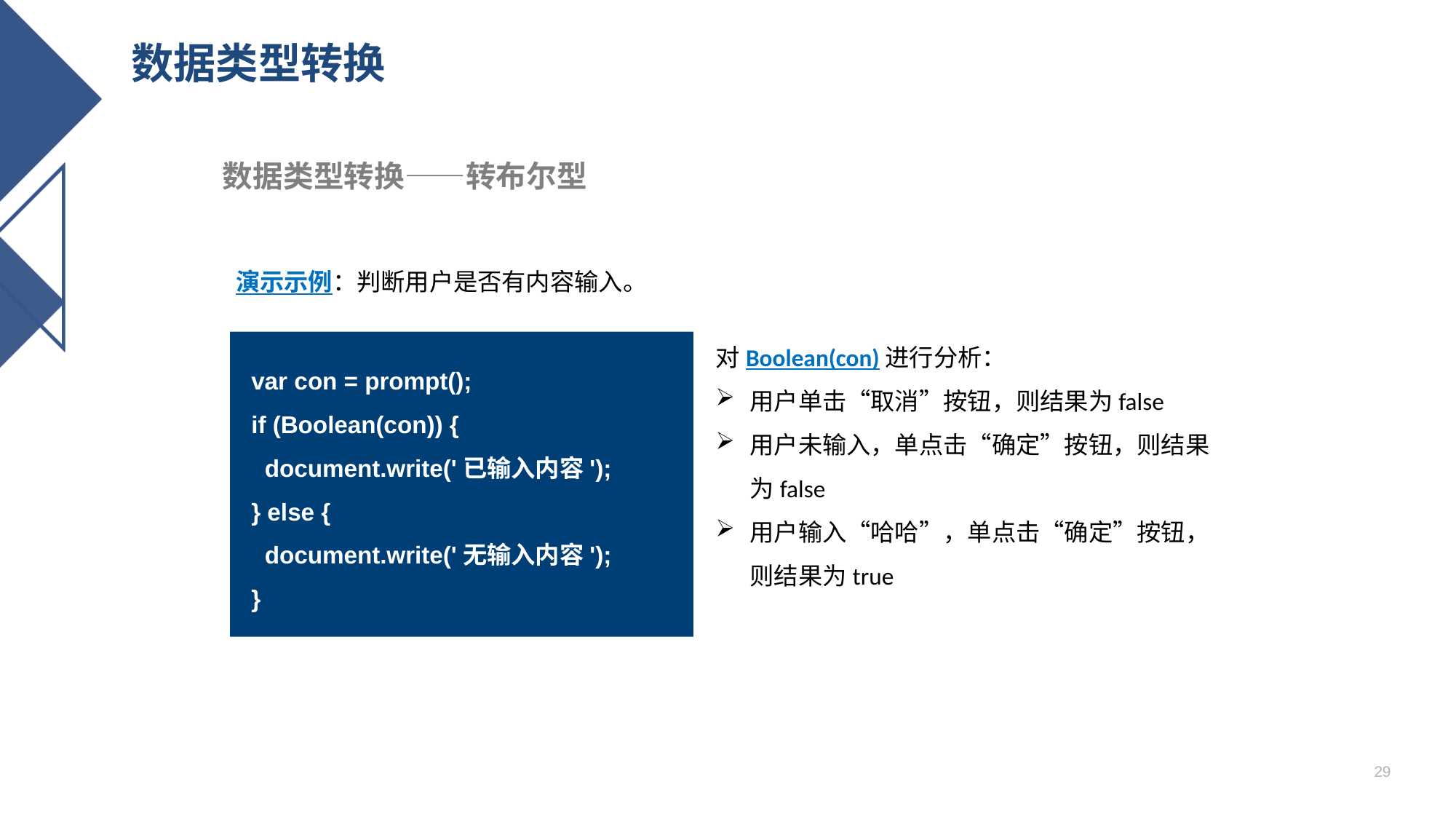

# 数据类型转换
数据类型转换——转布尔型
演示示例：判断用户是否有内容输入。

var con = prompt();
if (Boolean(con)) {
  document.write('已输入内容');
} else {
  document.write('无输入内容');
}
对Boolean(con)进行分析：
用户单击“取消”按钮，则结果为false
用户未输入，单点击“确定”按钮，则结果为false
用户输入“哈哈”，单点击“确定”按钮，则结果为true
29